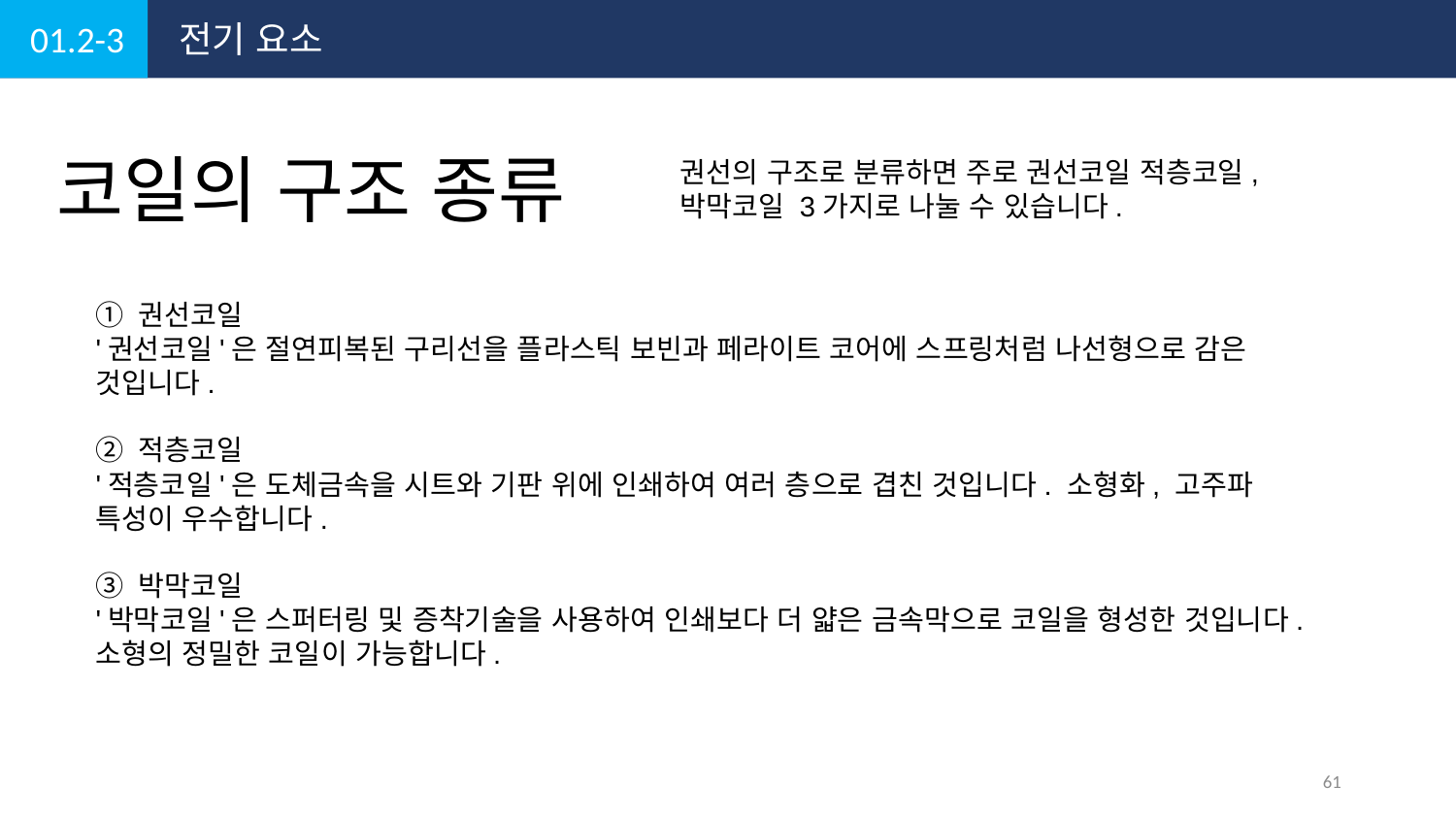

01.2-3
전기 요소
코일의 구조 종류
권선의 구조로 분류하면 주로 권선코일 적층코일, 박막코일 3가지로 나눌 수 있습니다.
① 권선코일
'권선코일'은 절연피복된 구리선을 플라스틱 보빈과 페라이트 코어에 스프링처럼 나선형으로 감은 것입니다.
② 적층코일
'적층코일'은 도체금속을 시트와 기판 위에 인쇄하여 여러 층으로 겹친 것입니다. 소형화, 고주파 특성이 우수합니다.
③ 박막코일
'박막코일'은 스퍼터링 및 증착기술을 사용하여 인쇄보다 더 얇은 금속막으로 코일을 형성한 것입니다. 소형의 정밀한 코일이 가능합니다.
61